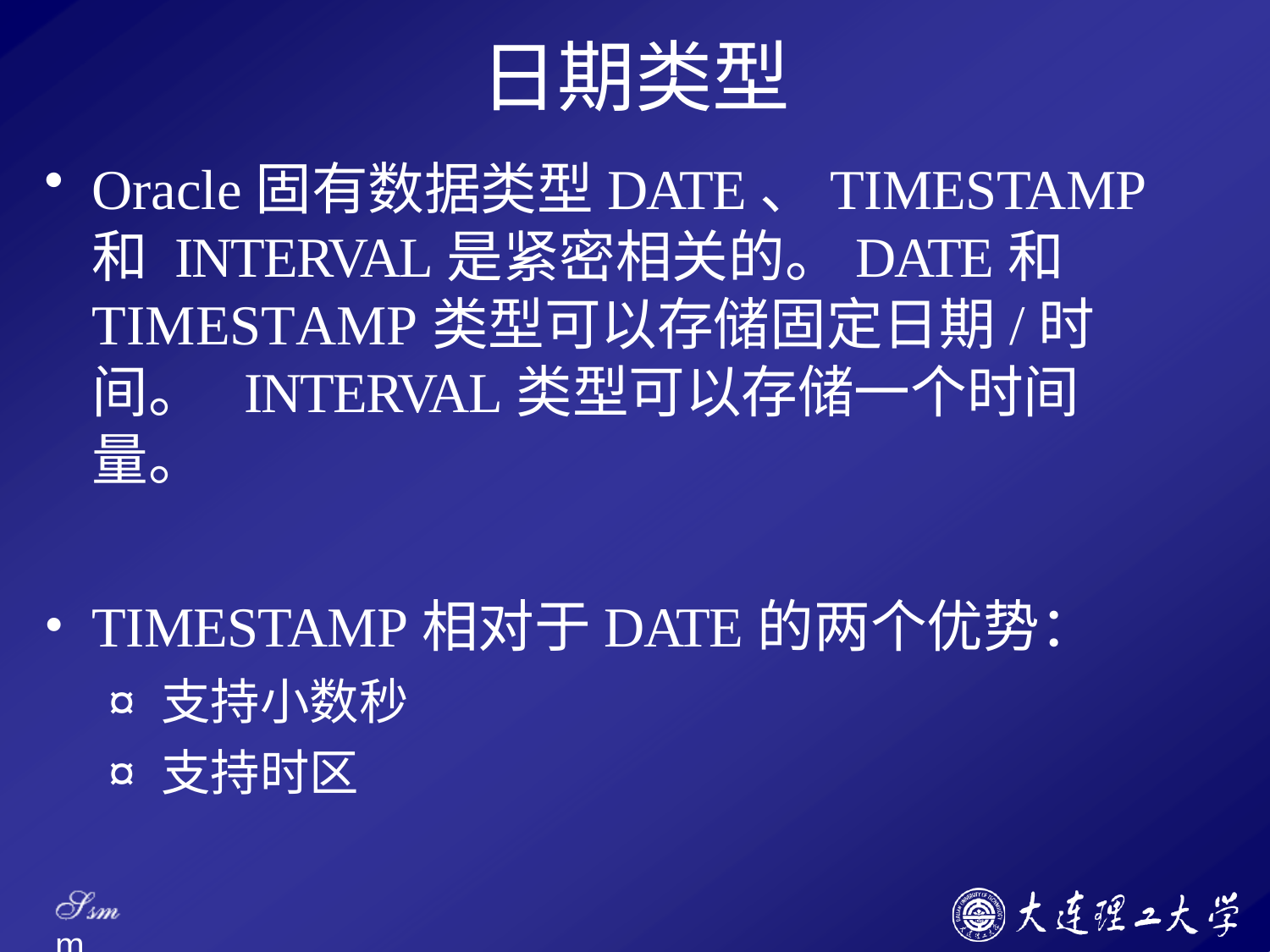

# 日期类型
Oracle固有数据类型DATE、TIMESTAMP和 INTERVAL是紧密相关的。DATE和 TIMESTAMP类型可以存储固定日期/时间。  INTERVAL类型可以存储一个时间量。

TIMESTAMP相对于DATE的两个优势：
¤ 支持小数秒
¤ 支持时区

Ssm